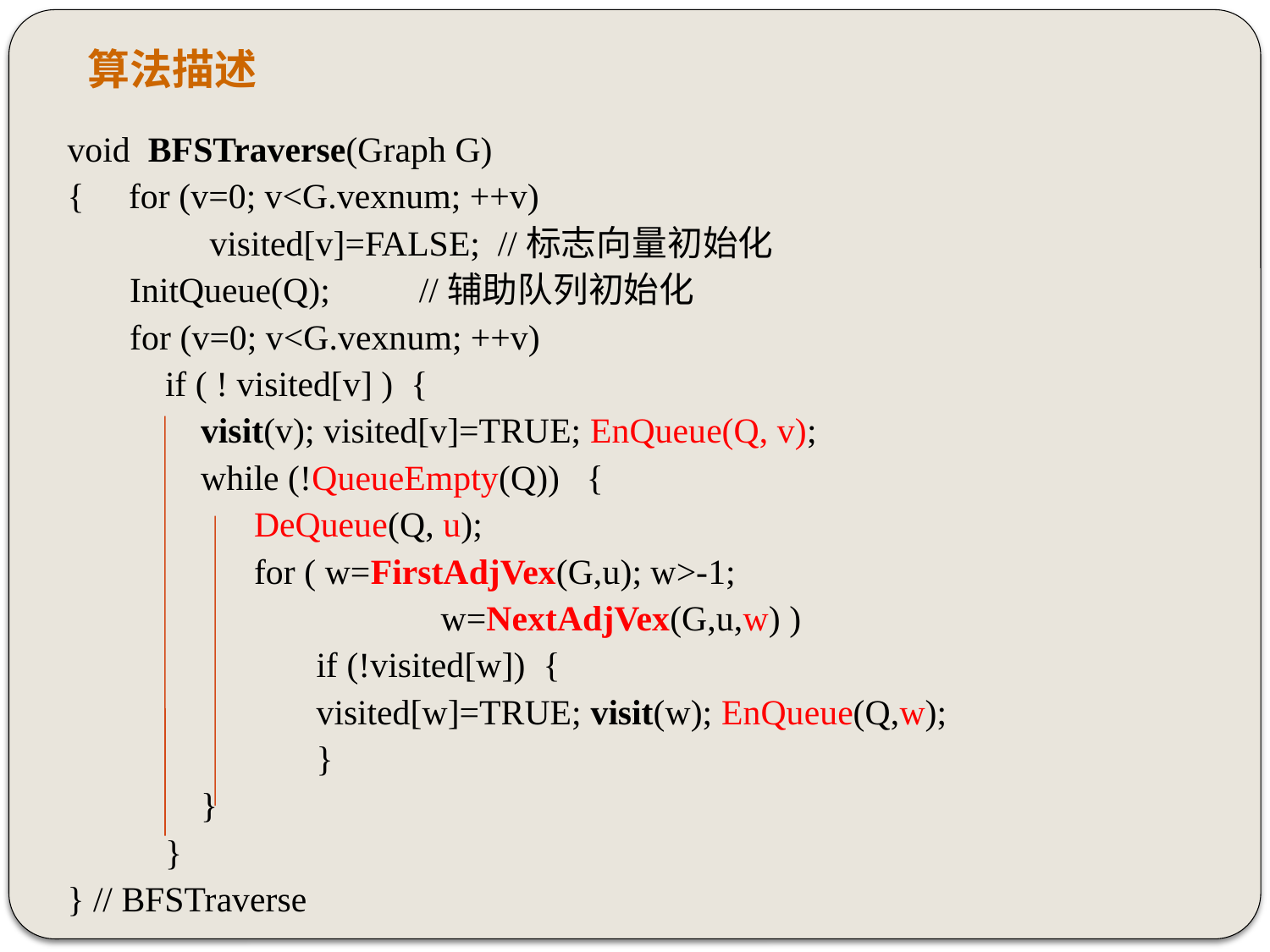

算法描述
void  BFSTraverse(Graph G)
{     for (v=0; v<G.vexnum; ++v)
                visited[v]=FALSE;  //标志向量初始化
       InitQueue(Q);          //辅助队列初始化
       for (v=0; v<G.vexnum; ++v)
           if ( ! visited[v] )  {
               visit(v); visited[v]=TRUE; EnQueue(Q, v);
               while (!QueueEmpty(Q))   {
                     DeQueue(Q, u);
                     for ( w=FirstAdjVex(G,u); w>-1;
                                          w=NextAdjVex(G,u,w) )
                            if (!visited[w])  {
                            visited[w]=TRUE; visit(w); EnQueue(Q,w);
                            }
               }
           }
} // BFSTraverse